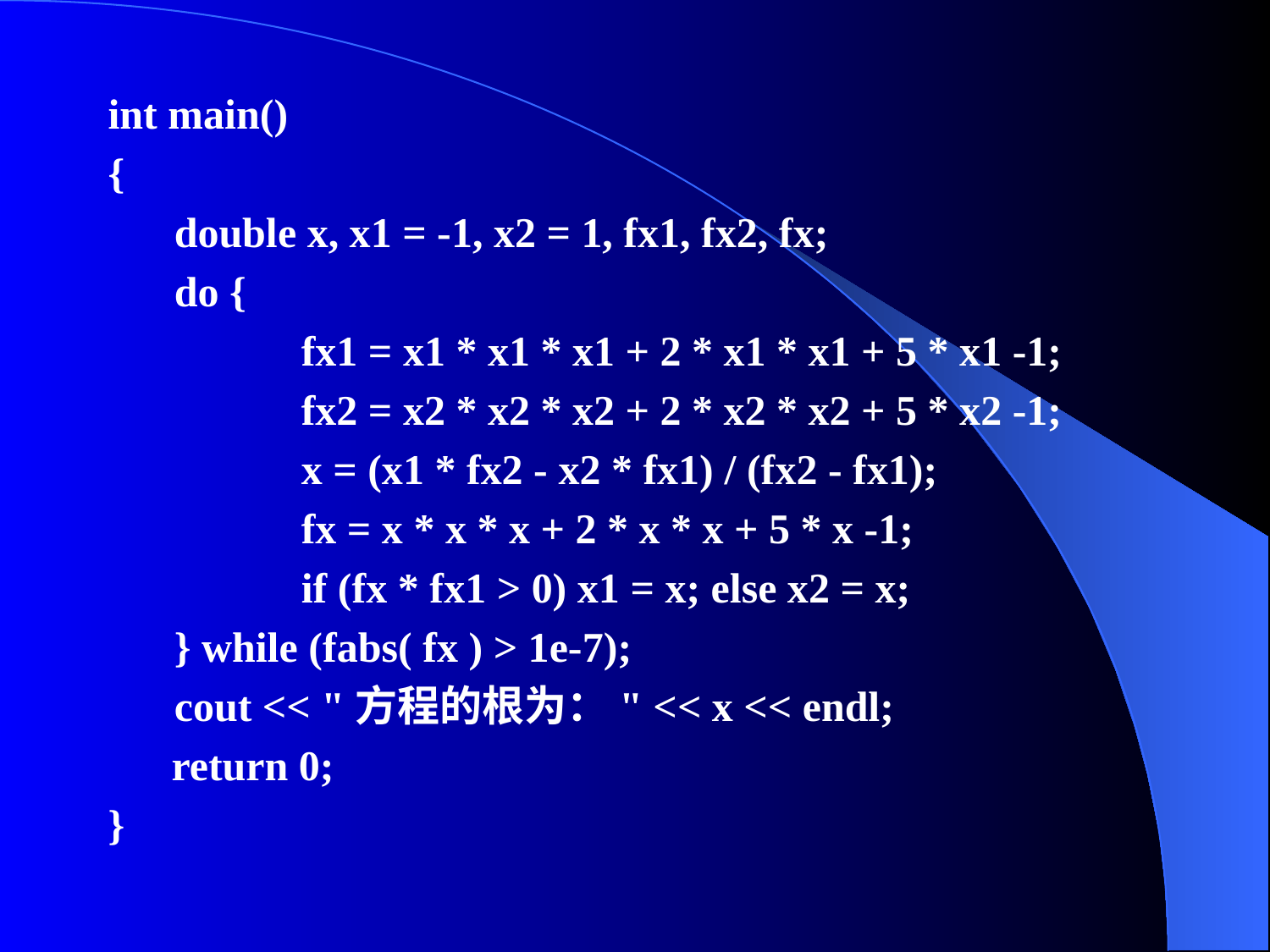

int main()
{
	double x, x1 = -1, x2 = 1, fx1, fx2, fx;
	do {
		fx1 = x1 * x1 * x1 + 2 * x1 * x1 + 5 * x1 -1;
		fx2 = x2 * x2 * x2 + 2 * x2 * x2 + 5 * x2 -1;
		x = (x1 * fx2 - x2 * fx1) / (fx2 - fx1);
		fx = x * x * x + 2 * x * x + 5 * x -1;
		if (fx * fx1 > 0) x1 = x; else x2 = x;
	} while (fabs( fx ) > 1e-7);
	cout << "方程的根为：" << x << endl;
      return 0;
}